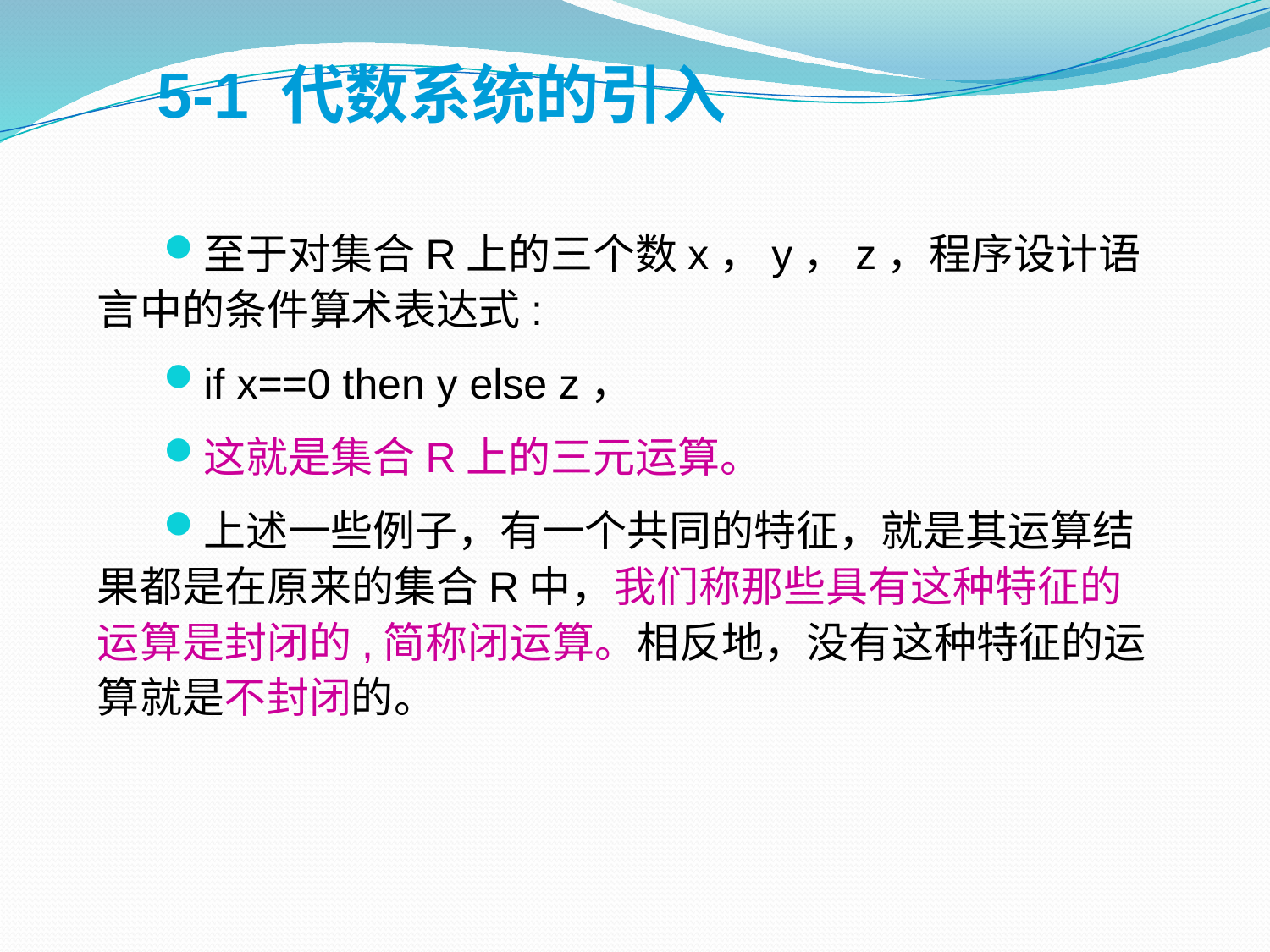

5-1 代数系统的引入
至于对集合R上的三个数x，y，z，程序设计语言中的条件算术表达式:
if x==0 then y else z，
这就是集合R上的三元运算。
上述一些例子，有一个共同的特征，就是其运算结果都是在原来的集合R中，我们称那些具有这种特征的运算是封闭的,简称闭运算。相反地，没有这种特征的运算就是不封闭的。